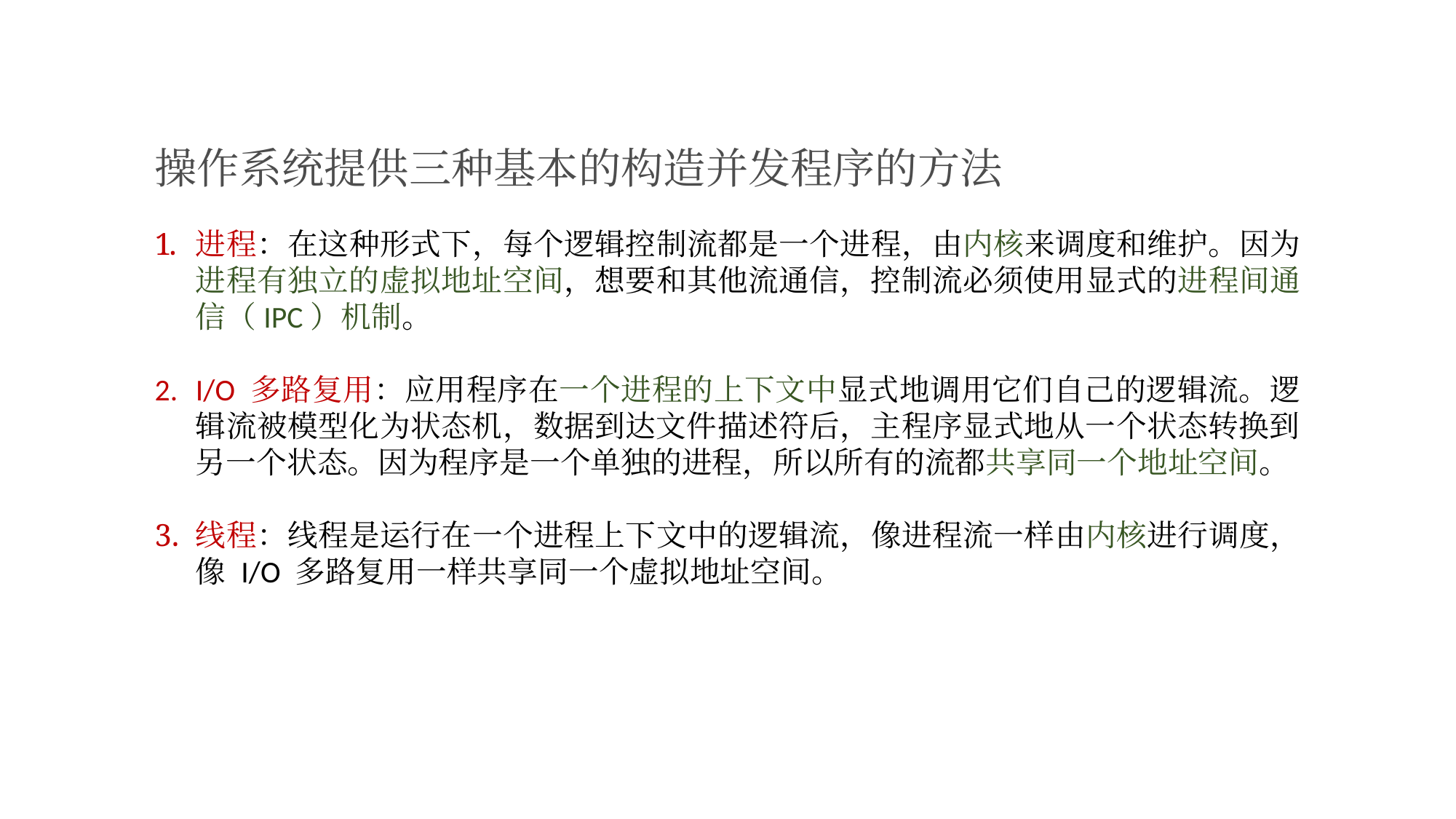

操作系统提供三种基本的构造并发程序的方法

进程：在这种形式下，每个逻辑控制流都是一个进程，由内核来调度和维护。因为进程有独立的虚拟地址空间，想要和其他流通信，控制流必须使用显式的进程间通信（IPC）机制。

I/O 多路复用：应用程序在一个进程的上下文中显式地调用它们自己的逻辑流。逻辑流被模型化为状态机，数据到达文件描述符后，主程序显式地从一个状态转换到另一个状态。因为程序是一个单独的进程，所以所有的流都共享同一个地址空间。

线程：线程是运行在一个进程上下文中的逻辑流，像进程流一样由内核进行调度，像 I/O 多路复用一样共享同一个虚拟地址空间。